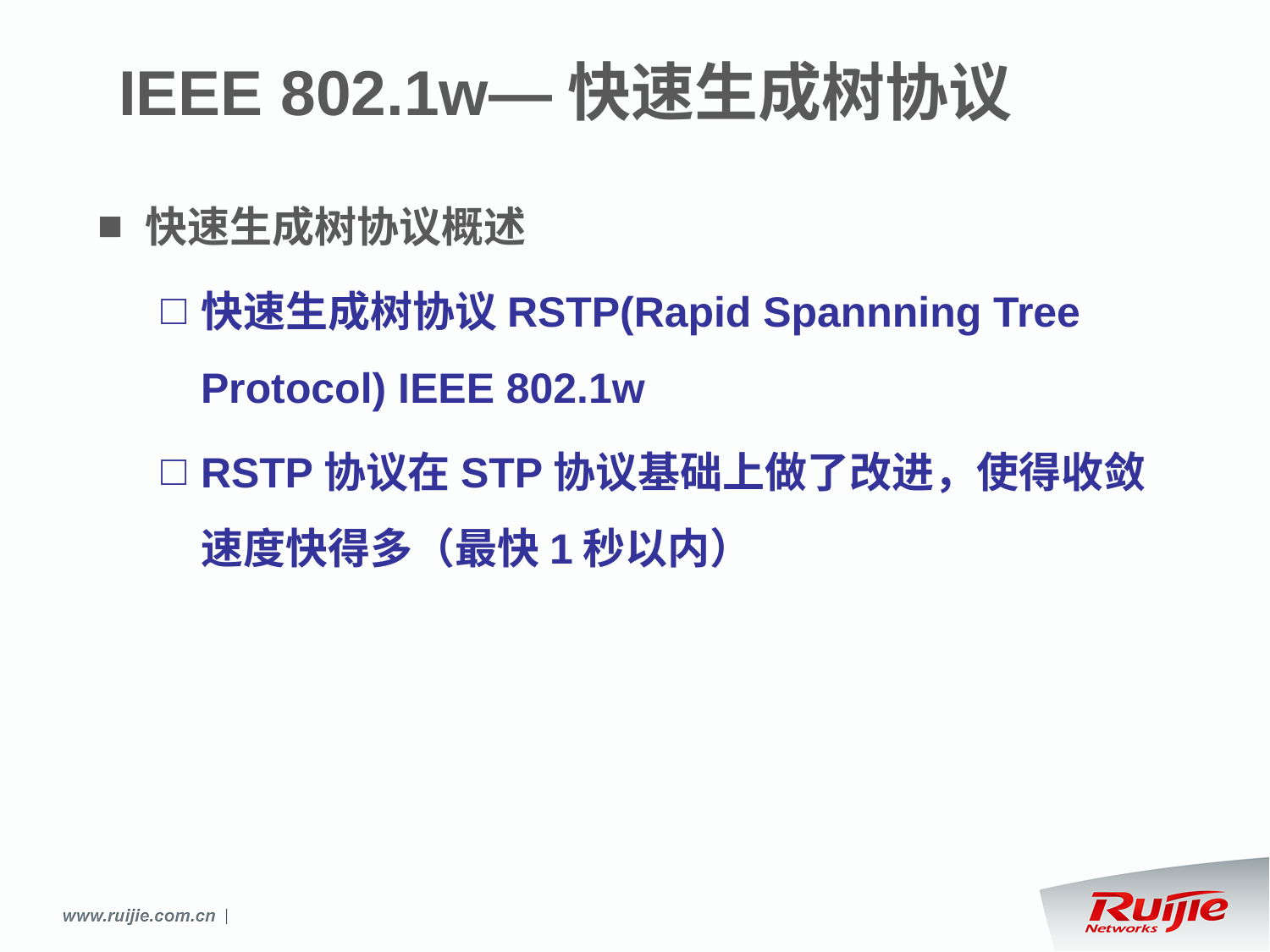

# IEEE 802.1w—快速生成树协议
快速生成树协议概述
快速生成树协议RSTP(Rapid Spannning Tree Protocol) IEEE 802.1w
RSTP协议在STP协议基础上做了改进，使得收敛速度快得多（最快1秒以内）